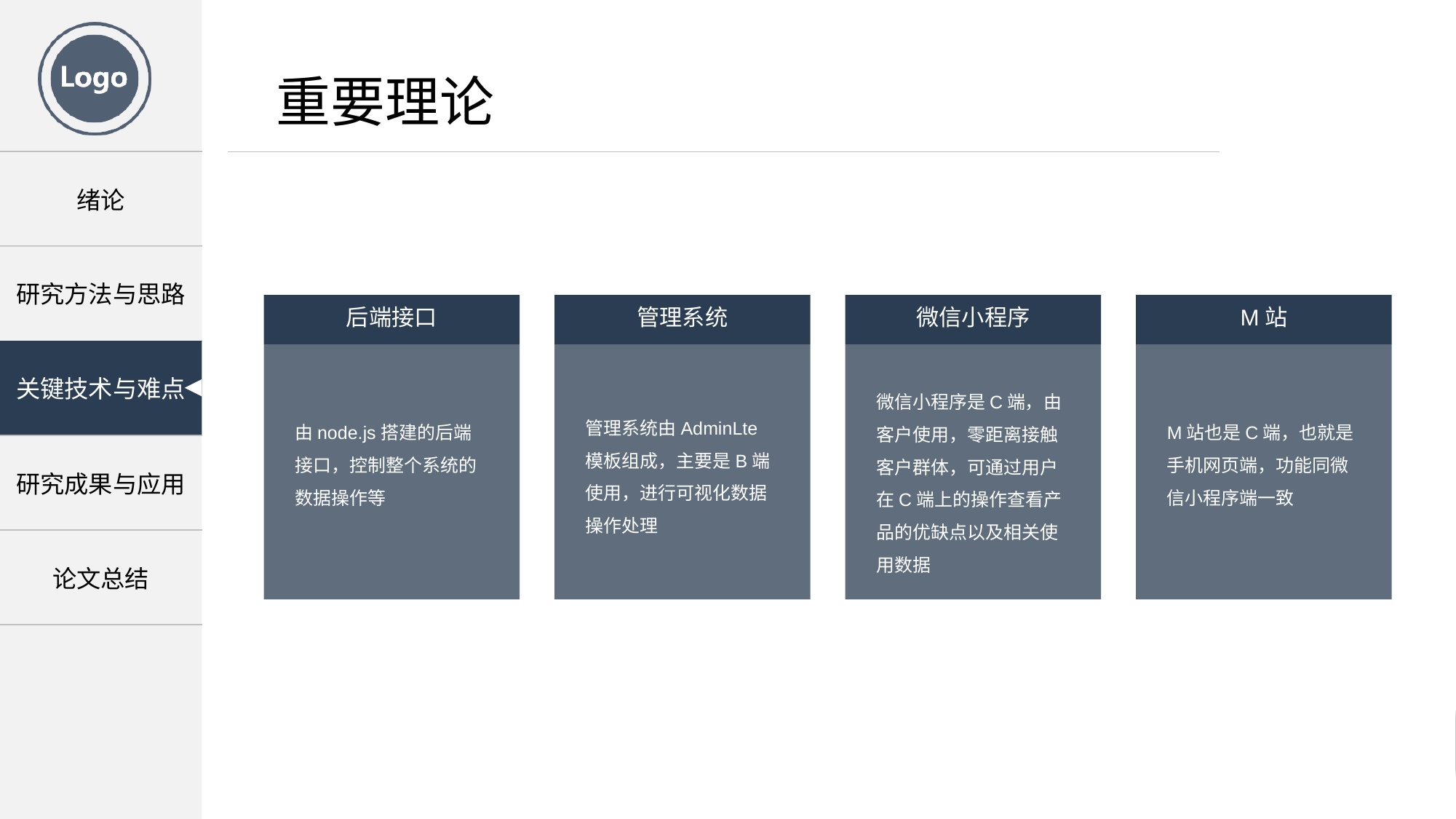

重要理论

后端接口

由node.js搭建的后端接口，控制整个系统的数据操作等

管理系统

管理系统由AdminLte模板组成，主要是B端使用，进行可视化数据操作处理

微信小程序

微信小程序是C端，由客户使用，零距离接触客户群体，可通过用户在C端上的操作查看产品的优缺点以及相关使用数据

M站

M站也是C端，也就是手机网页端，功能同微信小程序端一致